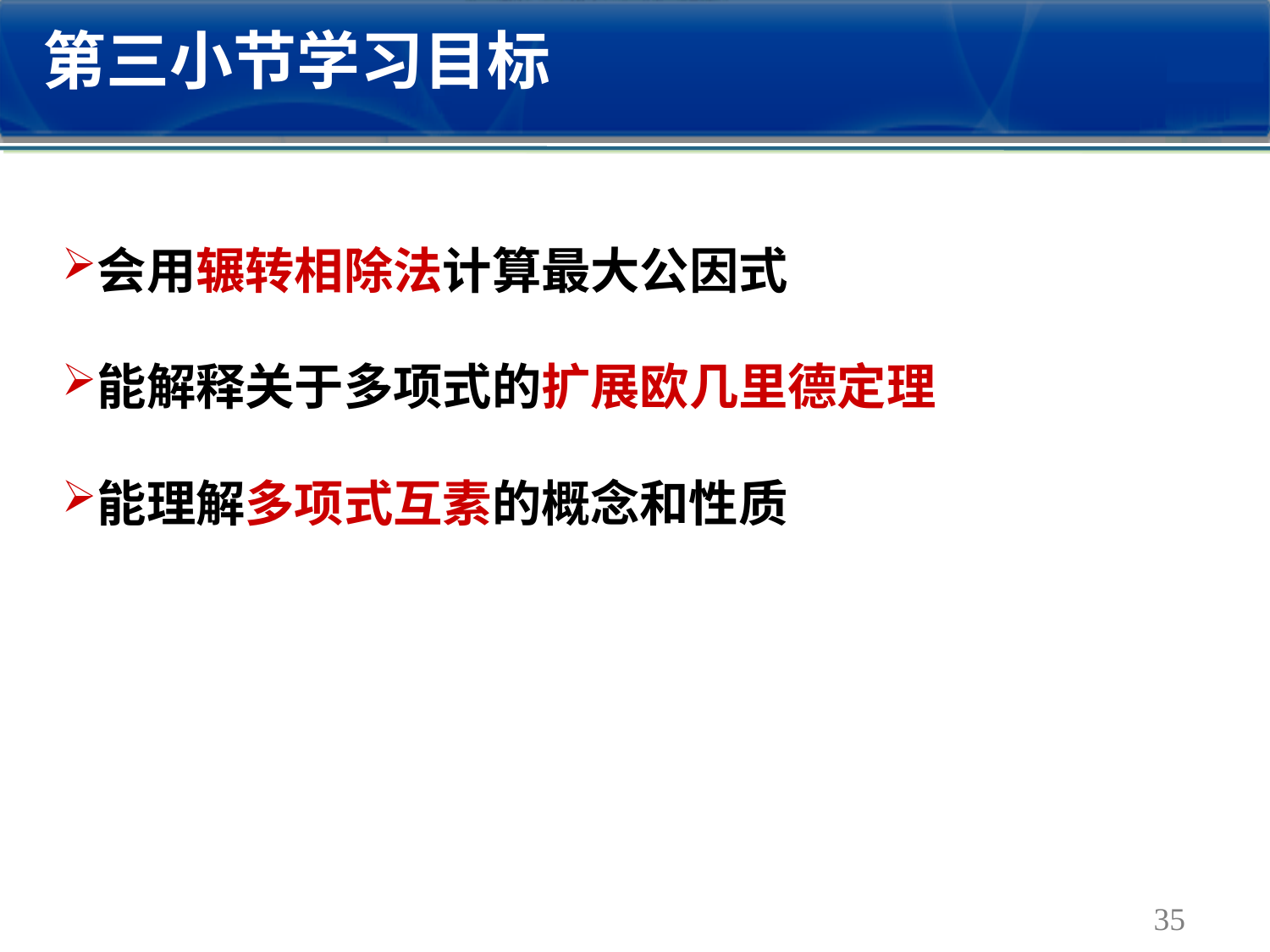

第三小节学习目标
会用辗转相除法计算最大公因式
能解释关于多项式的扩展欧几里德定理
能理解多项式互素的概念和性质
35